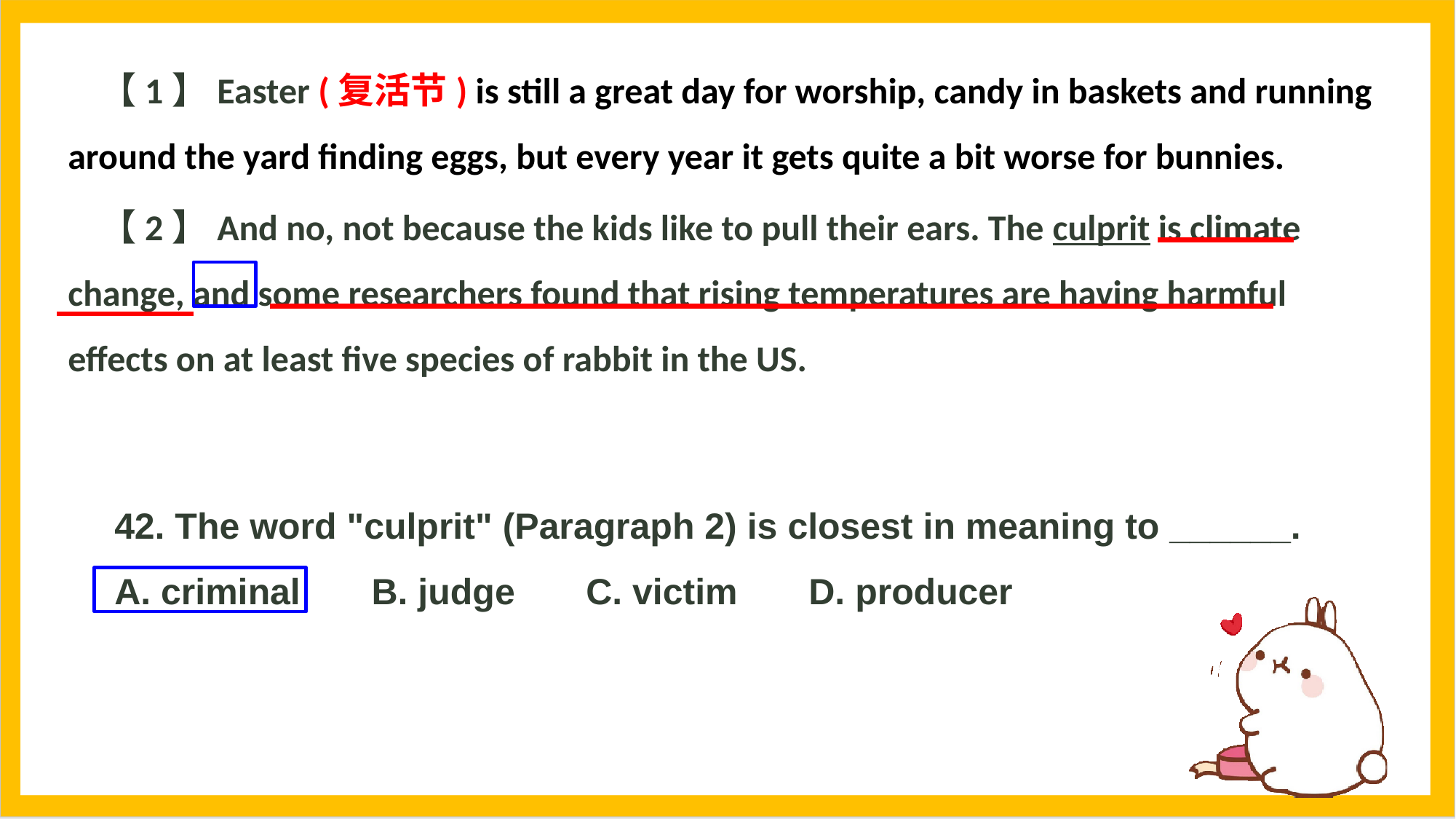

【1】Easter (复活节) is still a great day for worship, candy in baskets and running around the yard finding eggs, but every year it gets quite a bit worse for bunnies.
【2】And no, not because the kids like to pull their ears. The culprit is climate change, and some researchers found that rising temperatures are having harmful effects on at least five species of rabbit in the US.

42. The word "culprit" (Paragraph 2) is closest in meaning to ______.
A. criminal       B. judge       C. victim       D. producer